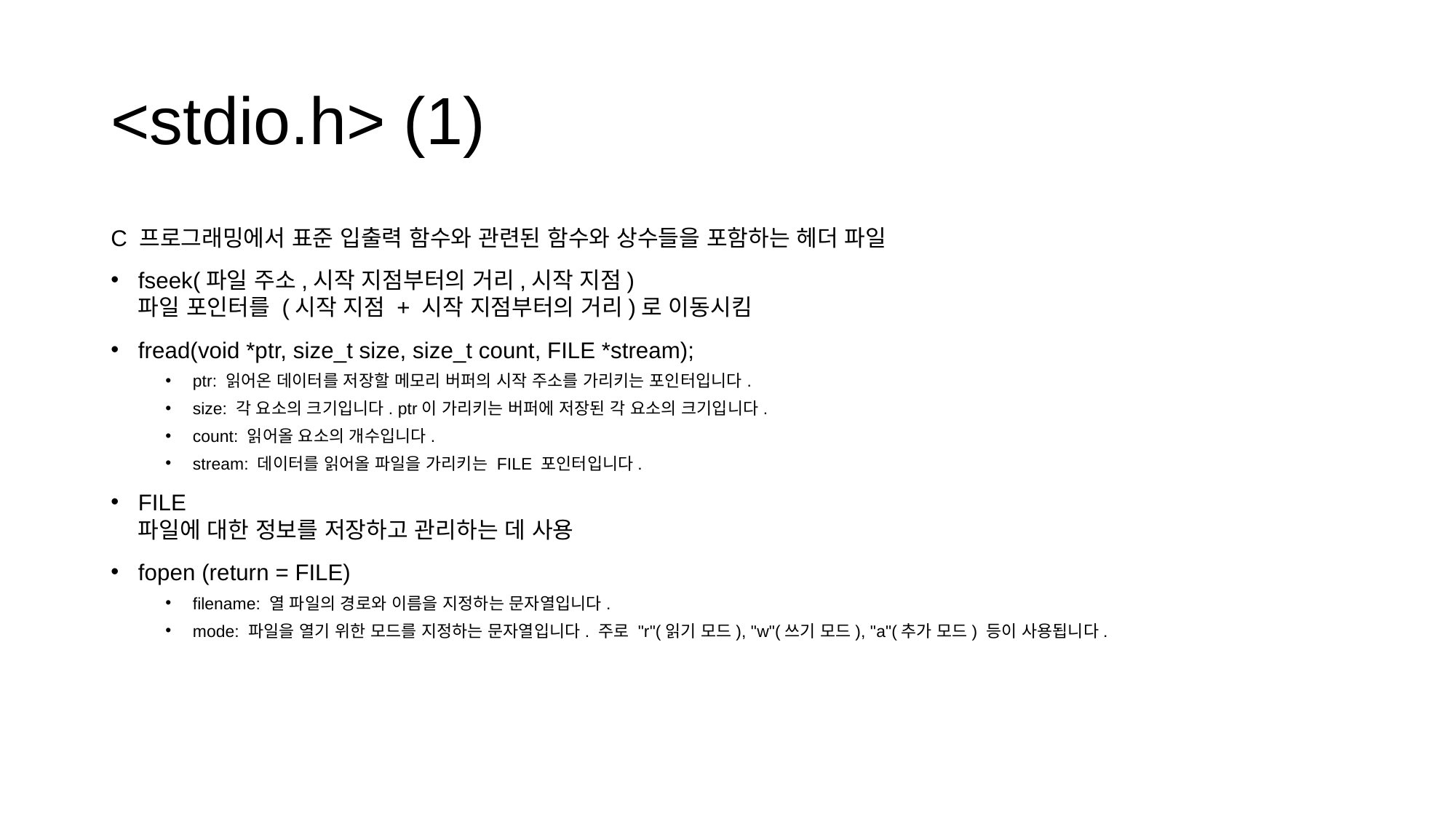

# <stdio.h> (1)
C 프로그래밍에서 표준 입출력 함수와 관련된 함수와 상수들을 포함하는 헤더 파일
fseek(파일 주소,시작 지점부터의 거리,시작 지점)
파일 포인터를 (시작 지점 + 시작 지점부터의 거리)로 이동시킴
fread(void *ptr, size_t size, size_t count, FILE *stream);
ptr: 읽어온 데이터를 저장할 메모리 버퍼의 시작 주소를 가리키는 포인터입니다.
size: 각 요소의 크기입니다. ptr이 가리키는 버퍼에 저장된 각 요소의 크기입니다.
count: 읽어올 요소의 개수입니다.
stream: 데이터를 읽어올 파일을 가리키는 FILE 포인터입니다.
FILE
파일에 대한 정보를 저장하고 관리하는 데 사용
fopen (return = FILE)
filename: 열 파일의 경로와 이름을 지정하는 문자열입니다.
mode: 파일을 열기 위한 모드를 지정하는 문자열입니다. 주로 "r"(읽기 모드), "w"(쓰기 모드), "a"(추가 모드) 등이 사용됩니다.